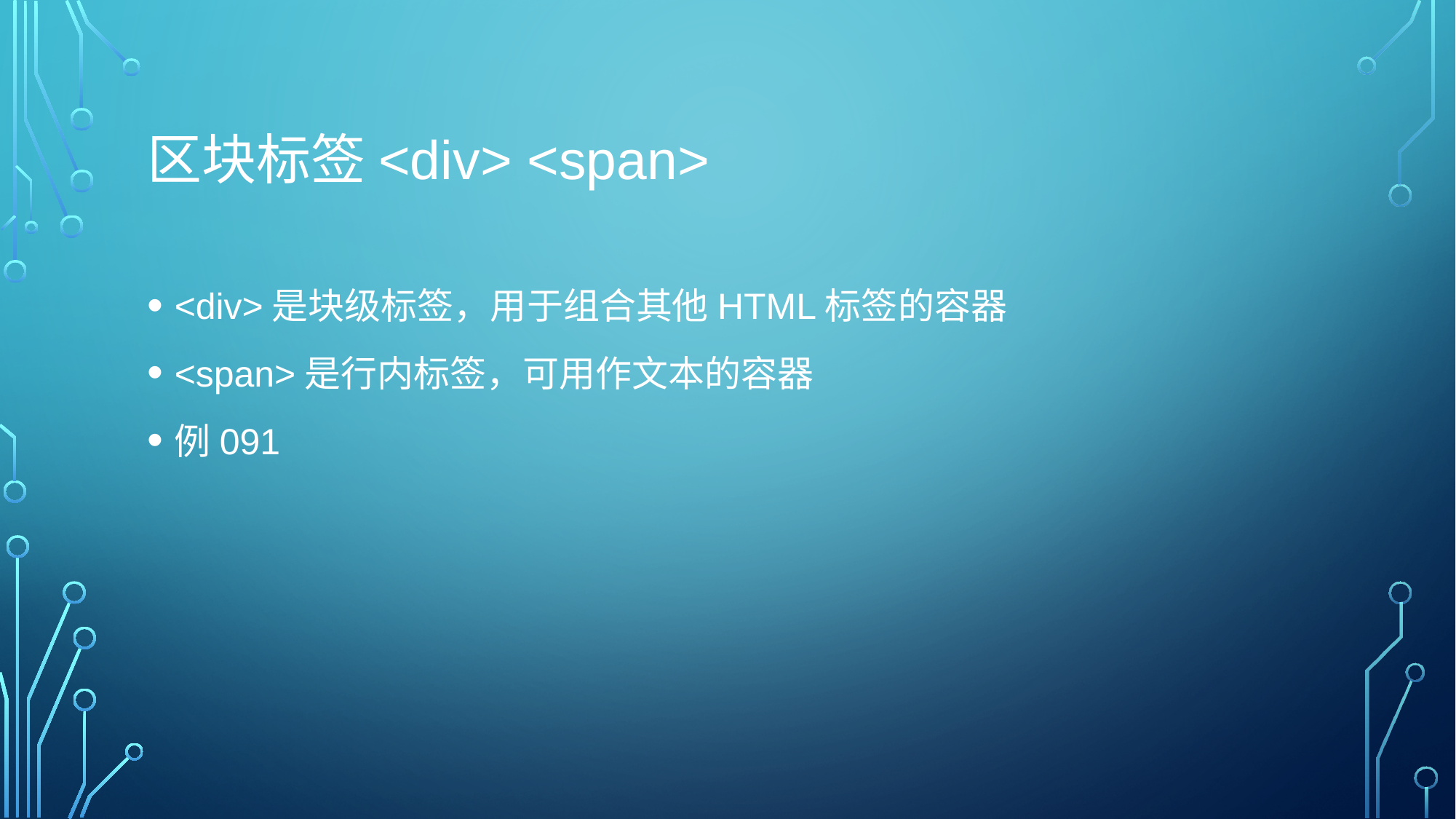

# 区块标签<div> <span>
<div>是块级标签，用于组合其他HTML标签的容器
<span>是行内标签，可用作文本的容器
例091